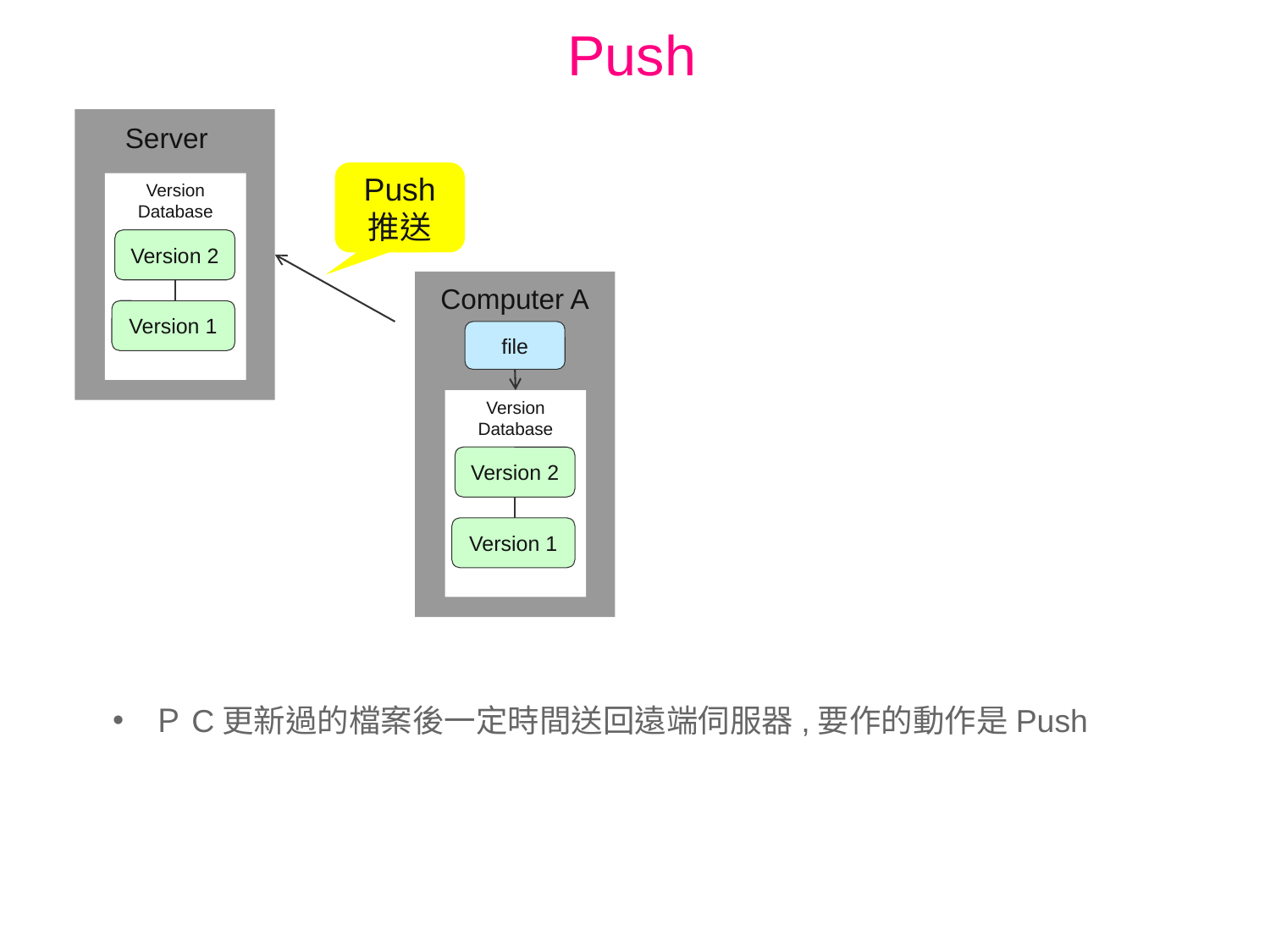

# Push

Server
Version Database
Version 2
Version 1
Push
推送

Computer A
file
Version Database
Version 2
Version 1
ＰC更新過的檔案後一定時間送回遠端伺服器,要作的動作是Push